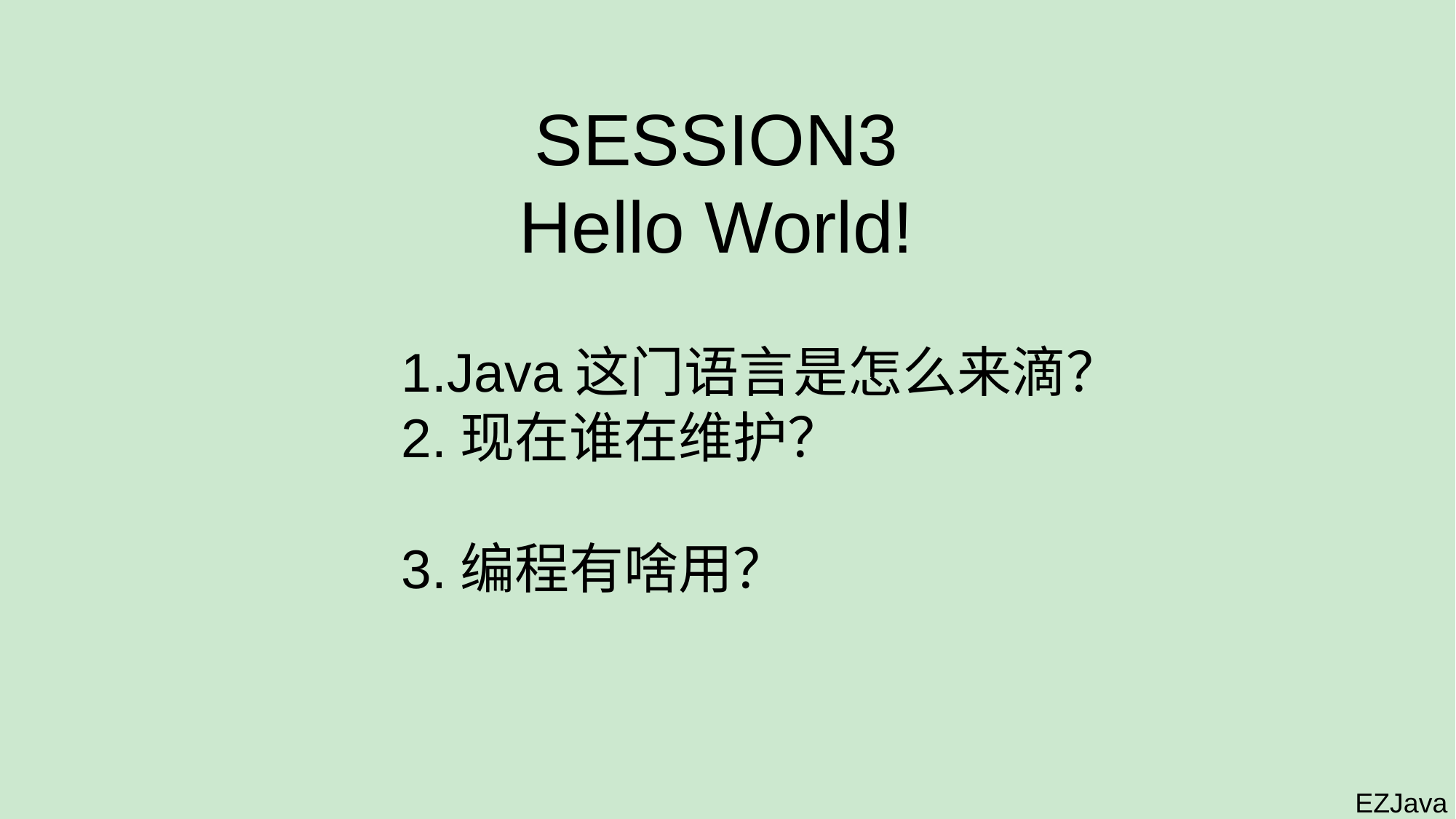

SESSION3
Hello World!
1.Java这门语言是怎么来滴？
2.现在谁在维护？

3.编程有啥用？
EZJava